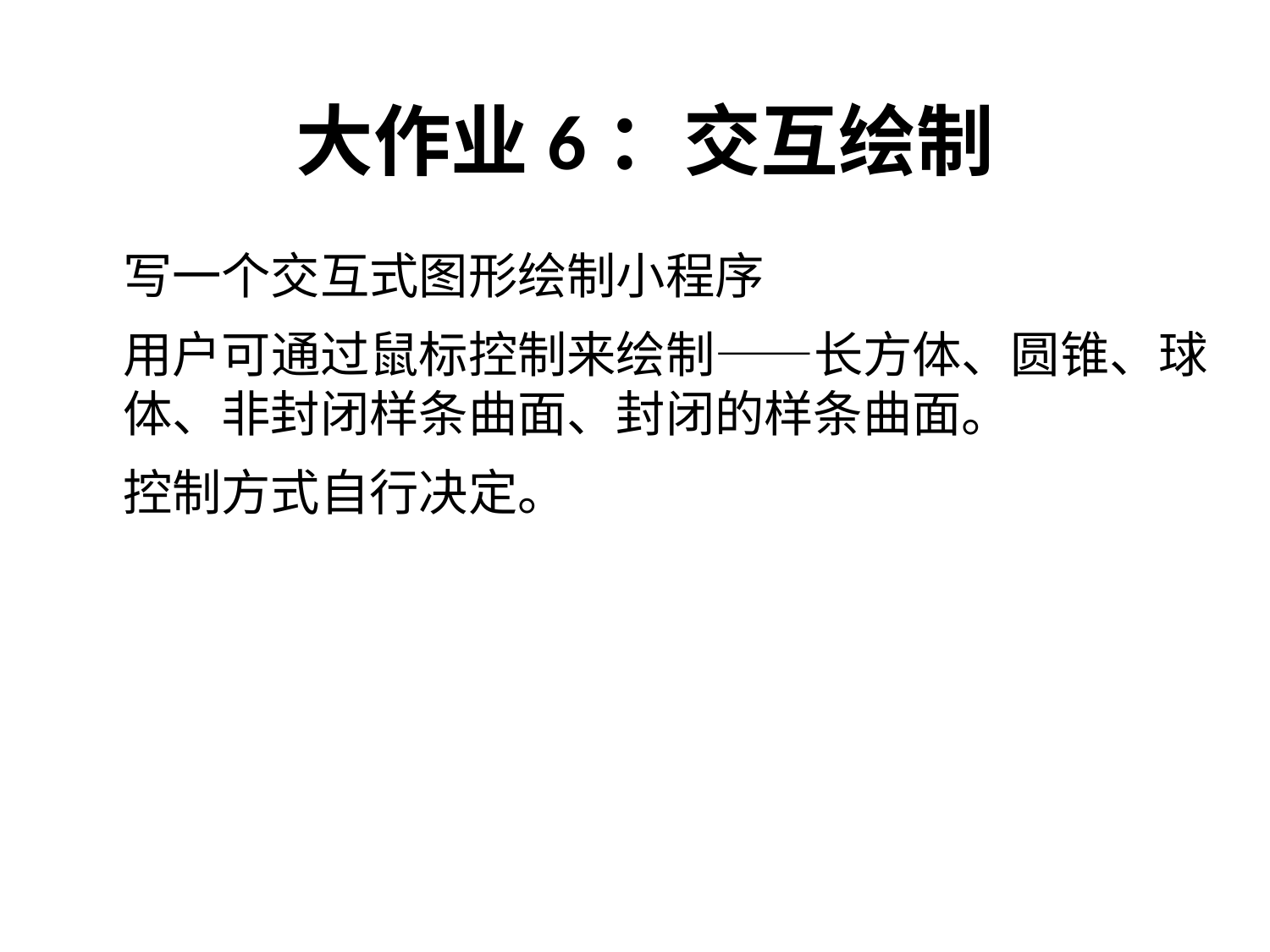

# 大作业6：交互绘制
写一个交互式图形绘制小程序
用户可通过鼠标控制来绘制——长方体、圆锥、球体、非封闭样条曲面、封闭的样条曲面。
控制方式自行决定。